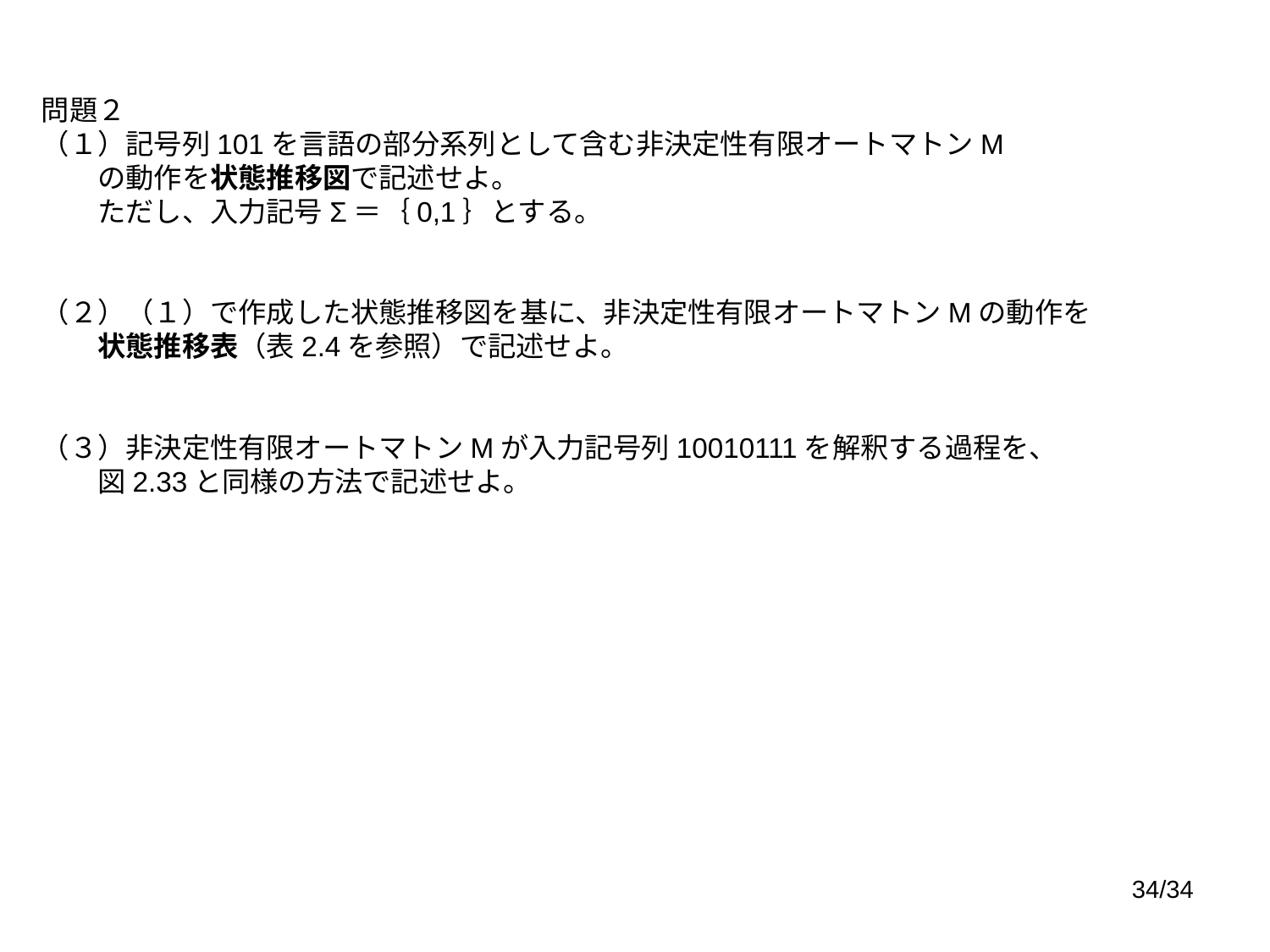

問題２
（１）記号列101を言語の部分系列として含む非決定性有限オートマトンM
　　の動作を状態推移図で記述せよ。
　　ただし、入力記号Σ＝｛0,1｝とする。

（２）（１）で作成した状態推移図を基に、非決定性有限オートマトンMの動作を
　　状態推移表（表2.4を参照）で記述せよ。

（３）非決定性有限オートマトンMが入力記号列10010111を解釈する過程を、
　　図2.33と同様の方法で記述せよ。

34/34